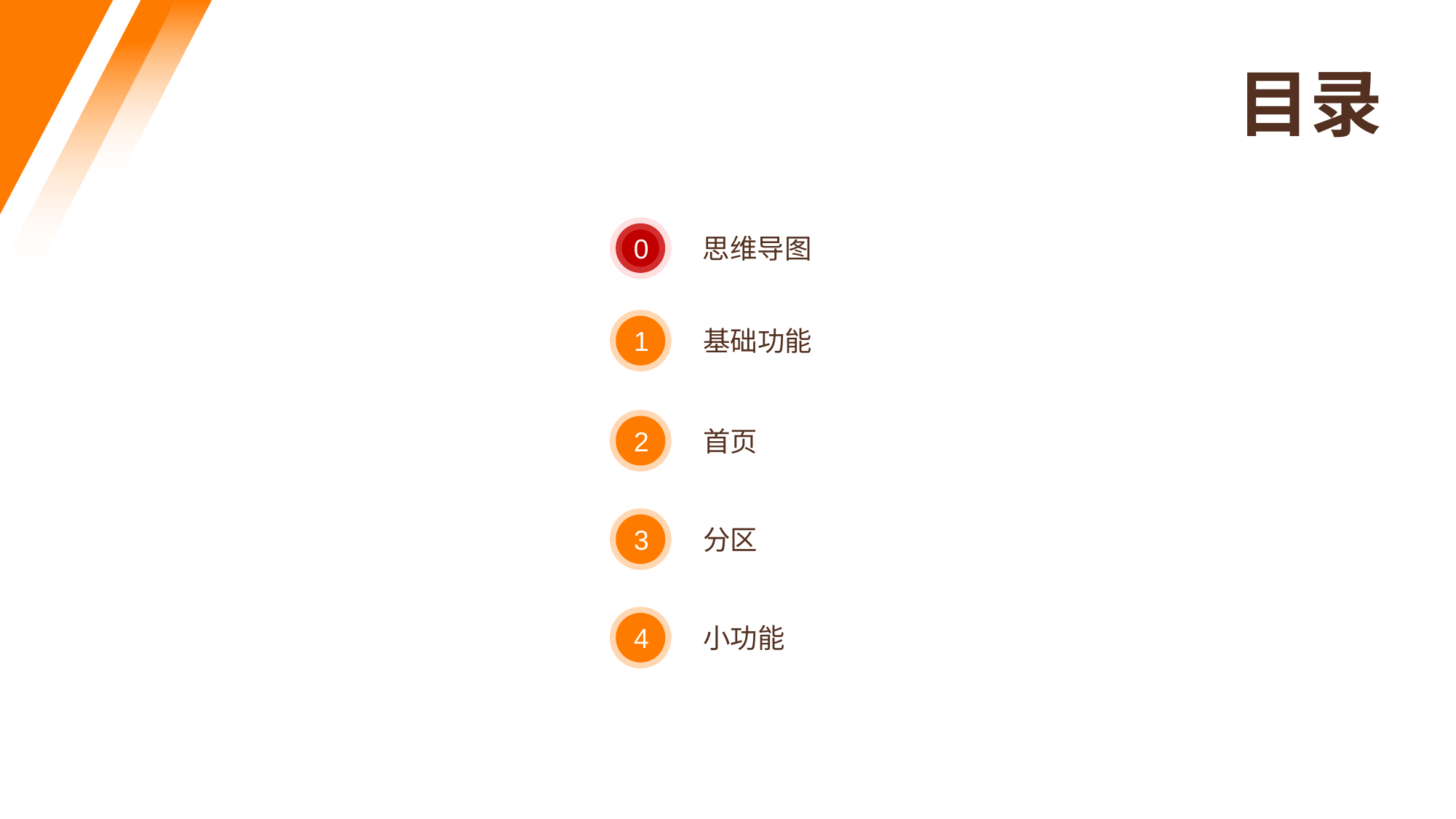

目录
思维导图
0
基础功能
1
首页
2
分区
3
小功能
4